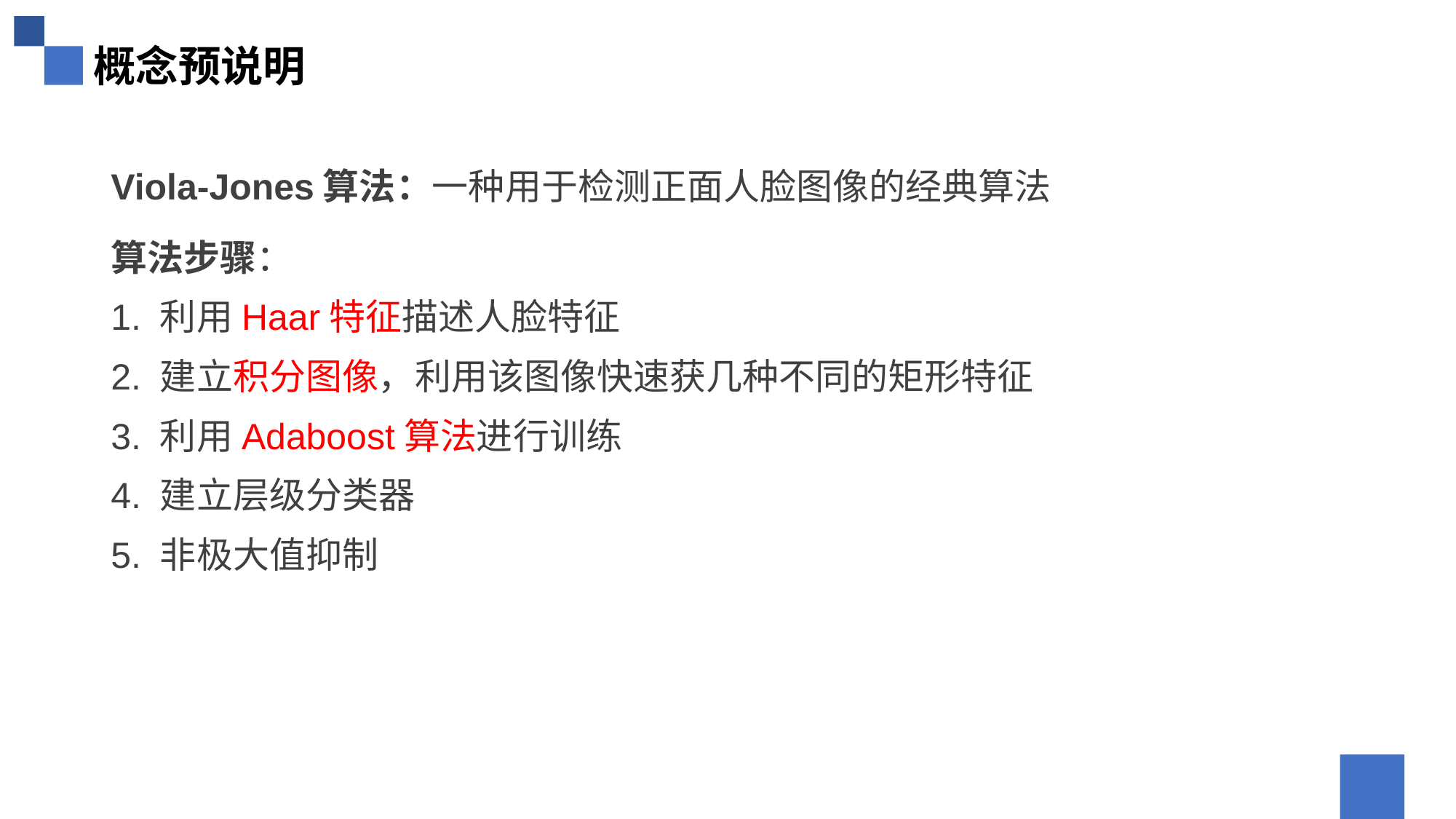

概念预说明
Viola-Jones算法：一种用于检测正面人脸图像的经典算法
算法步骤：
1. 利用Haar特征描述人脸特征
2. 建立积分图像，利用该图像快速获几种不同的矩形特征
3. 利用Adaboost算法进行训练
4. 建立层级分类器
5. 非极大值抑制